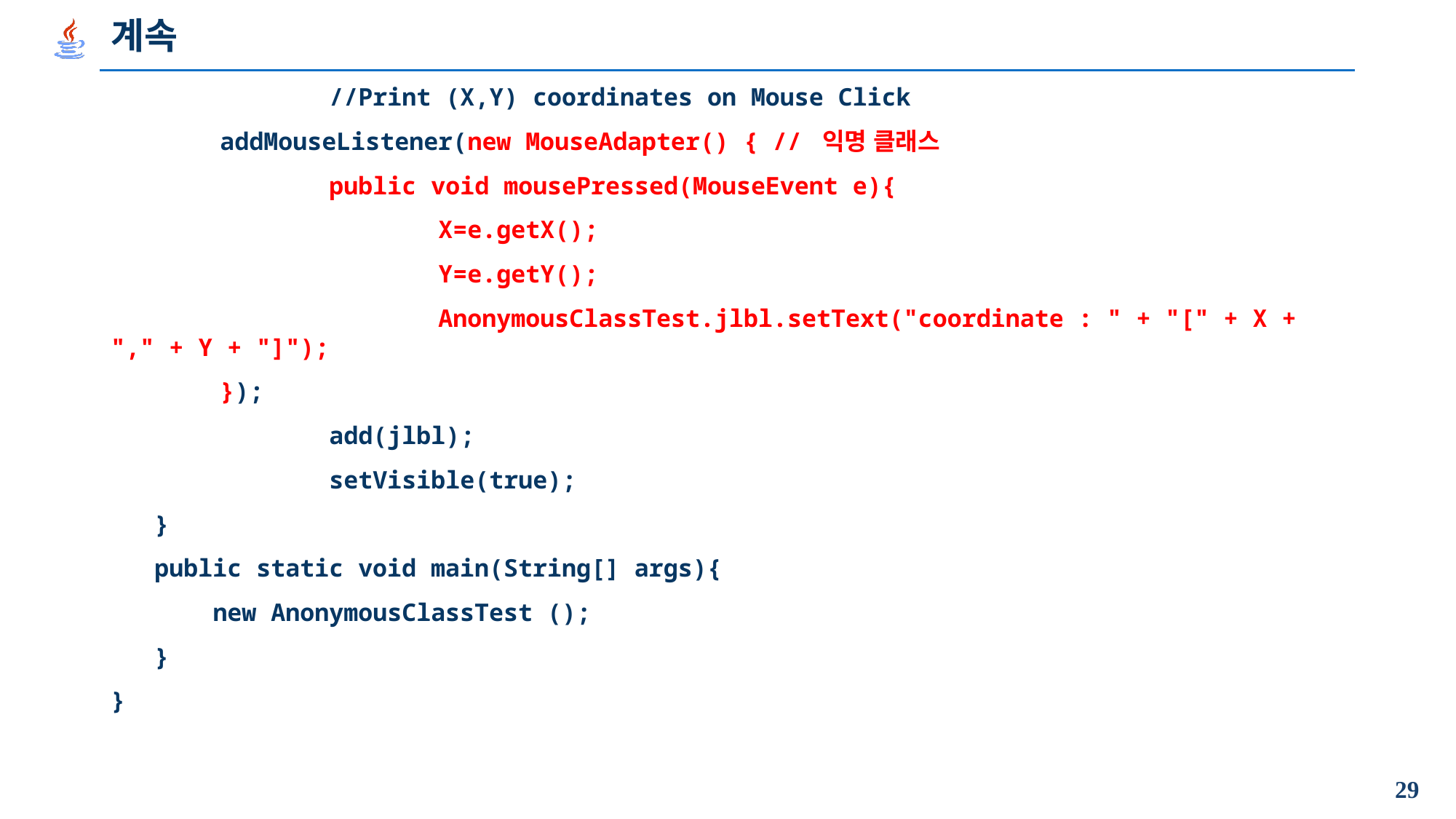

# 계속
 		//Print (X,Y) coordinates on Mouse Click
       	addMouseListener(new MouseAdapter() { // 익명 클래스
         	public void mousePressed(MouseEvent e){
             		X=e.getX();
               	Y=e.getY();
               	AnonymousClassTest.jlbl.setText("coordinate : " + "[" + X + "," + Y + "]");
       	});
		add(jlbl);
		setVisible(true);
   }
   public static void main(String[] args){
       new AnonymousClassTest ();
   }
}
29